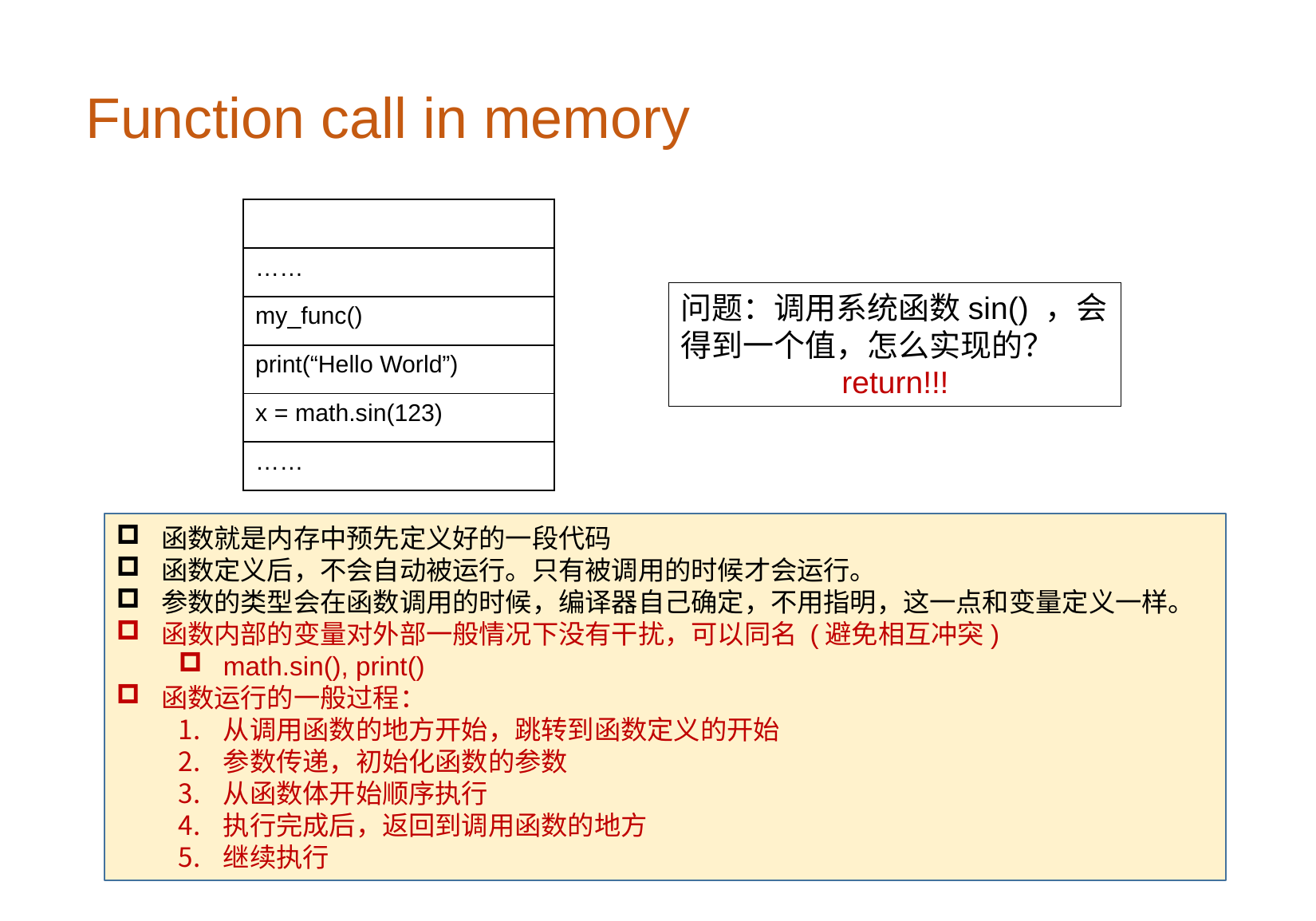

Function call in memory
|  |
| --- |
| …… |
| my\_func() |
| print(“Hello World”) |
| x = math.sin(123) |
| …… |
问题：调用系统函数sin() ，会得到一个值，怎么实现的？
return!!!
函数就是内存中预先定义好的一段代码
函数定义后，不会自动被运行。只有被调用的时候才会运行。
参数的类型会在函数调用的时候，编译器自己确定，不用指明，这一点和变量定义一样。
函数内部的变量对外部一般情况下没有干扰，可以同名 (避免相互冲突)
math.sin(), print()
函数运行的一般过程：
从调用函数的地方开始，跳转到函数定义的开始
参数传递，初始化函数的参数
从函数体开始顺序执行
执行完成后，返回到调用函数的地方
继续执行